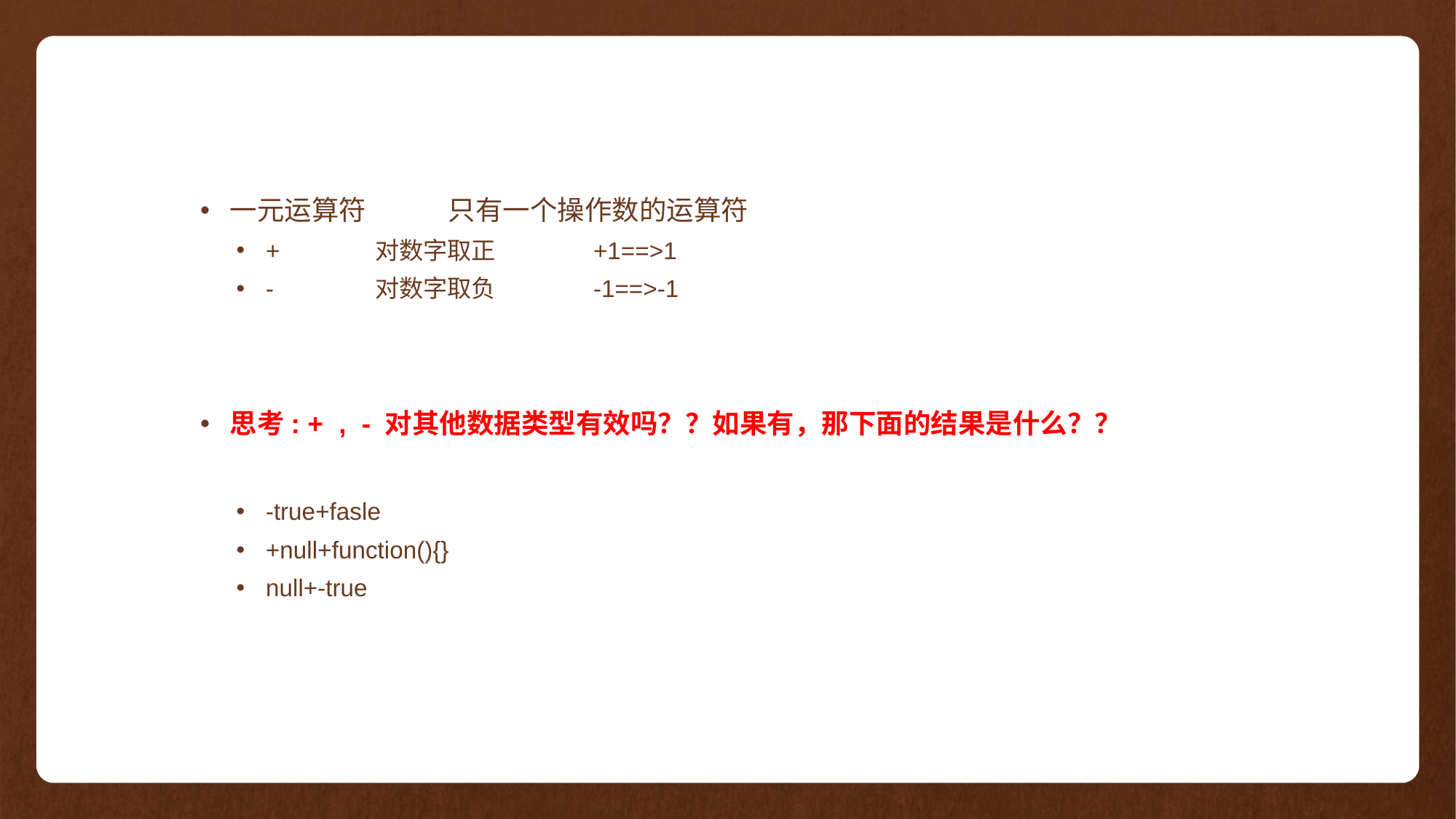

一元运算符	只有一个操作数的运算符
+	对数字取正	+1==>1
-	对数字取负	-1==>-1

思考: +  ,  - 对其他数据类型有效吗？？如果有，那下面的结果是什么？？

-true+fasle
+null+function(){}
null+-true